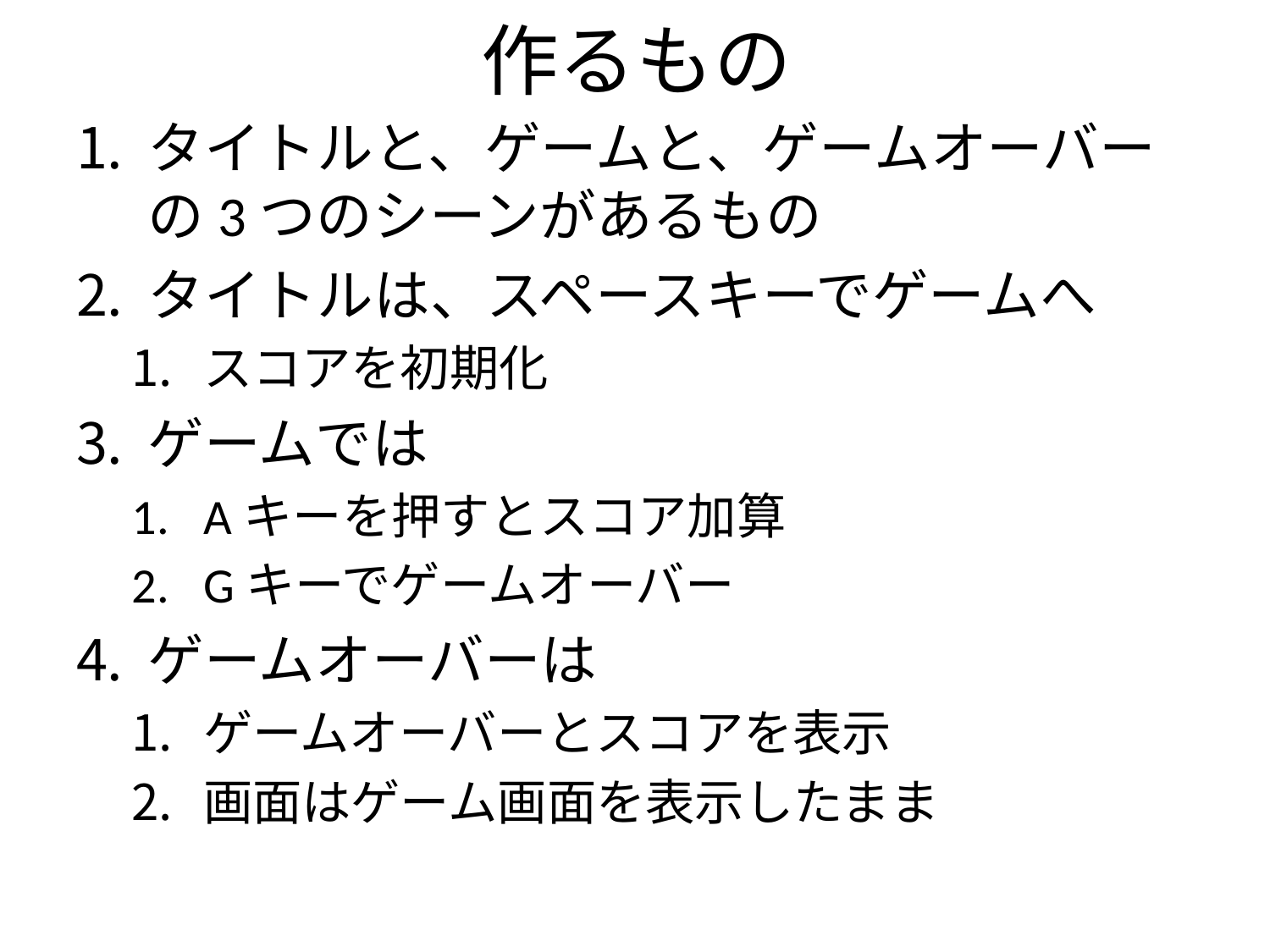

# 作るもの
タイトルと、ゲームと、ゲームオーバーの3つのシーンがあるもの
タイトルは、スペースキーでゲームへ
スコアを初期化
ゲームでは
Aキーを押すとスコア加算
Gキーでゲームオーバー
ゲームオーバーは
ゲームオーバーとスコアを表示
画面はゲーム画面を表示したまま